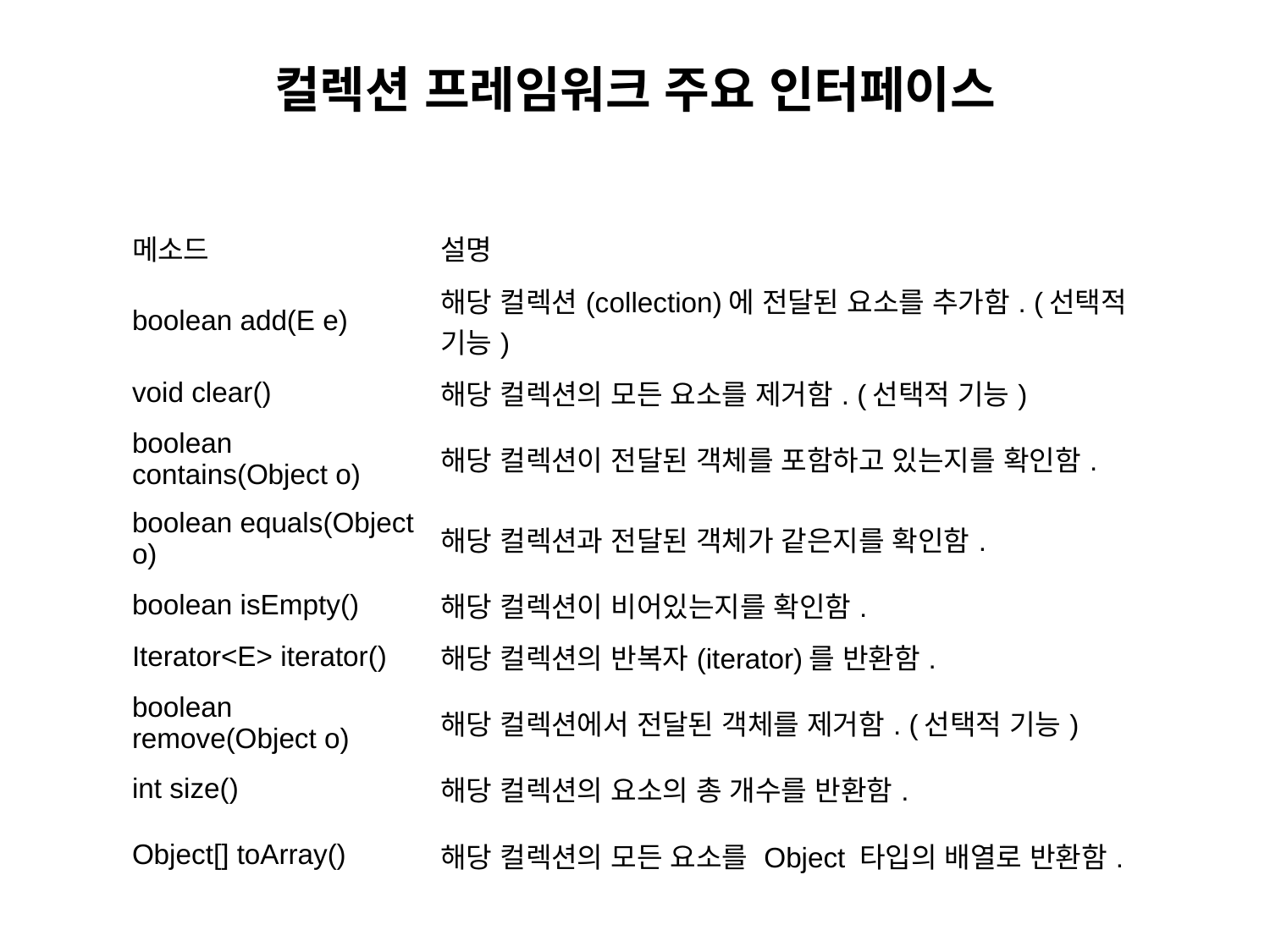

# 컬렉션 프레임워크 주요 인터페이스
| 메소드 | 설명 |
| --- | --- |
| boolean add(E e) | 해당 컬렉션(collection)에 전달된 요소를 추가함. (선택적 기능) |
| void clear() | 해당 컬렉션의 모든 요소를 제거함. (선택적 기능) |
| boolean contains(Object o) | 해당 컬렉션이 전달된 객체를 포함하고 있는지를 확인함. |
| boolean equals(Object o) | 해당 컬렉션과 전달된 객체가 같은지를 확인함. |
| boolean isEmpty() | 해당 컬렉션이 비어있는지를 확인함. |
| Iterator<E> iterator() | 해당 컬렉션의 반복자(iterator)를 반환함. |
| boolean remove(Object o) | 해당 컬렉션에서 전달된 객체를 제거함. (선택적 기능) |
| int size() | 해당 컬렉션의 요소의 총 개수를 반환함. |
| Object[] toArray() | 해당 컬렉션의 모든 요소를 Object 타입의 배열로 반환함. |
.